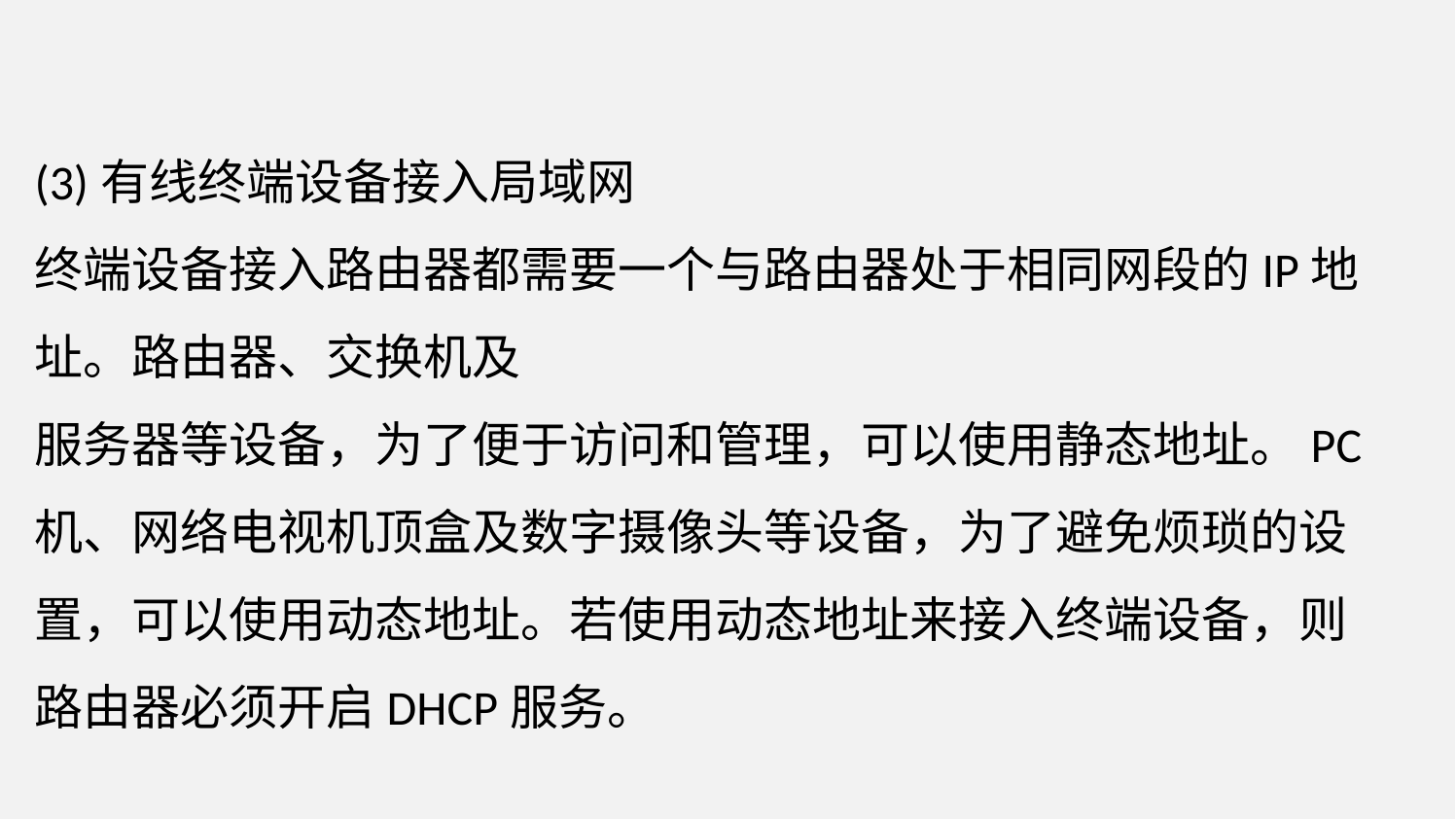

#
(3)有线终端设备接入局域网
终端设备接入路由器都需要一个与路由器处于相同网段的IP地址。路由器、交换机及
服务器等设备，为了便于访问和管理，可以使用静态地址。PC机、网络电视机顶盒及数字摄像头等设备，为了避免烦琐的设置，可以使用动态地址。若使用动态地址来接入终端设备，则路由器必须开启DHCP服务。